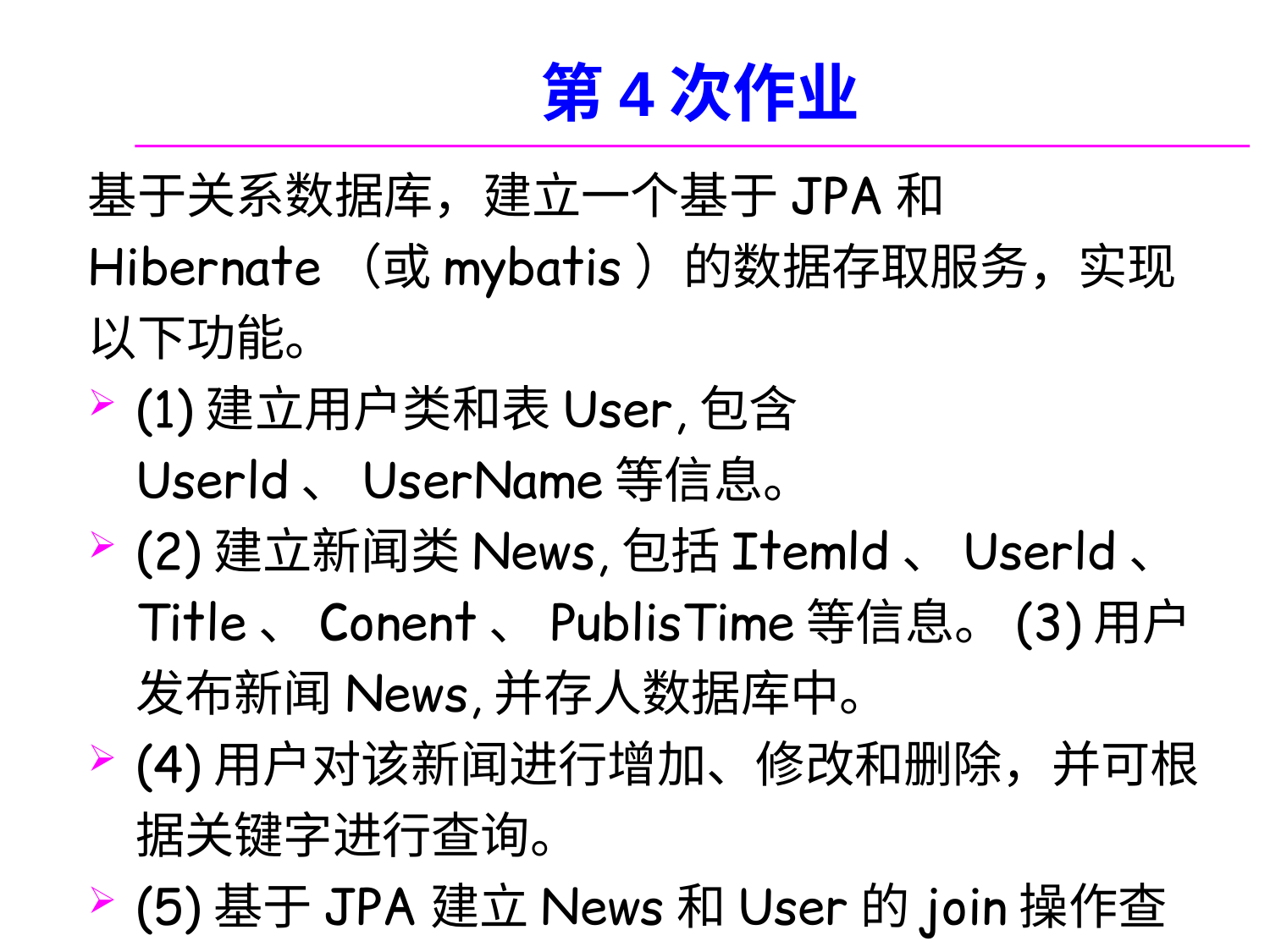

# 第4次作业
基于关系数据库，建立一个基于JPA和Hibernate（或mybatis）的数据存取服务，实现以下功能。
(1)建立用户类和表User,包含Userld、UserName等信息。
(2)建立新闻类News,包括Itemld、Userld、Title、Conent、PublisTime等信息。(3)用户发布新闻News,并存人数据库中。
(4)用户对该新闻进行增加、修改和删除，并可根据关键字进行查询。
(5)基于JPA建立News和User的join操作查询某个用户所发布的新闻。
97